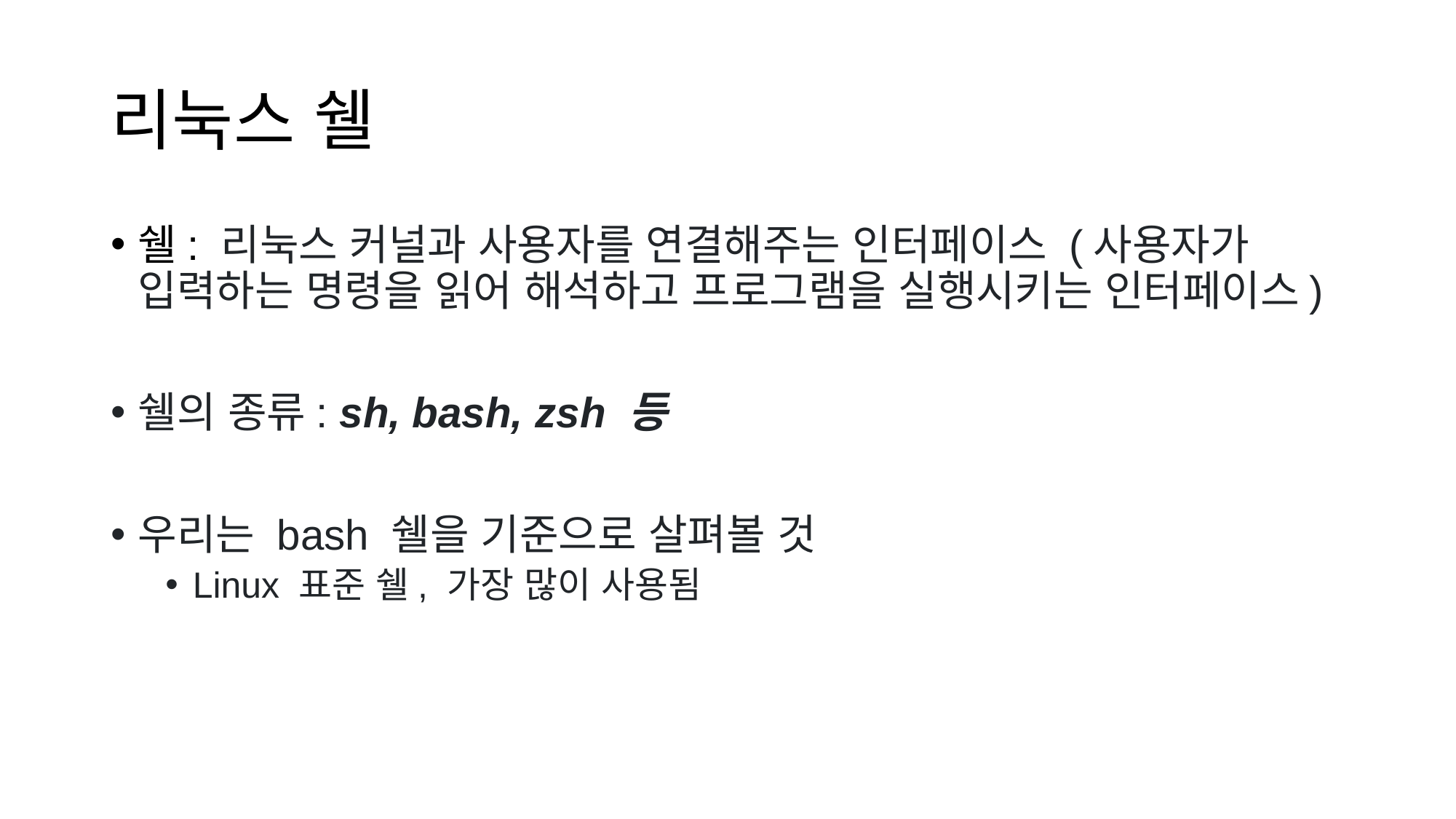

# 리눅스 쉘
쉘: 리눅스 커널과 사용자를 연결해주는 인터페이스 (사용자가 입력하는 명령을 읽어 해석하고 프로그램을 실행시키는 인터페이스)

쉘의 종류: sh, bash, zsh 등

우리는 bash 쉘을 기준으로 살펴볼 것
Linux 표준 쉘, 가장 많이 사용됨